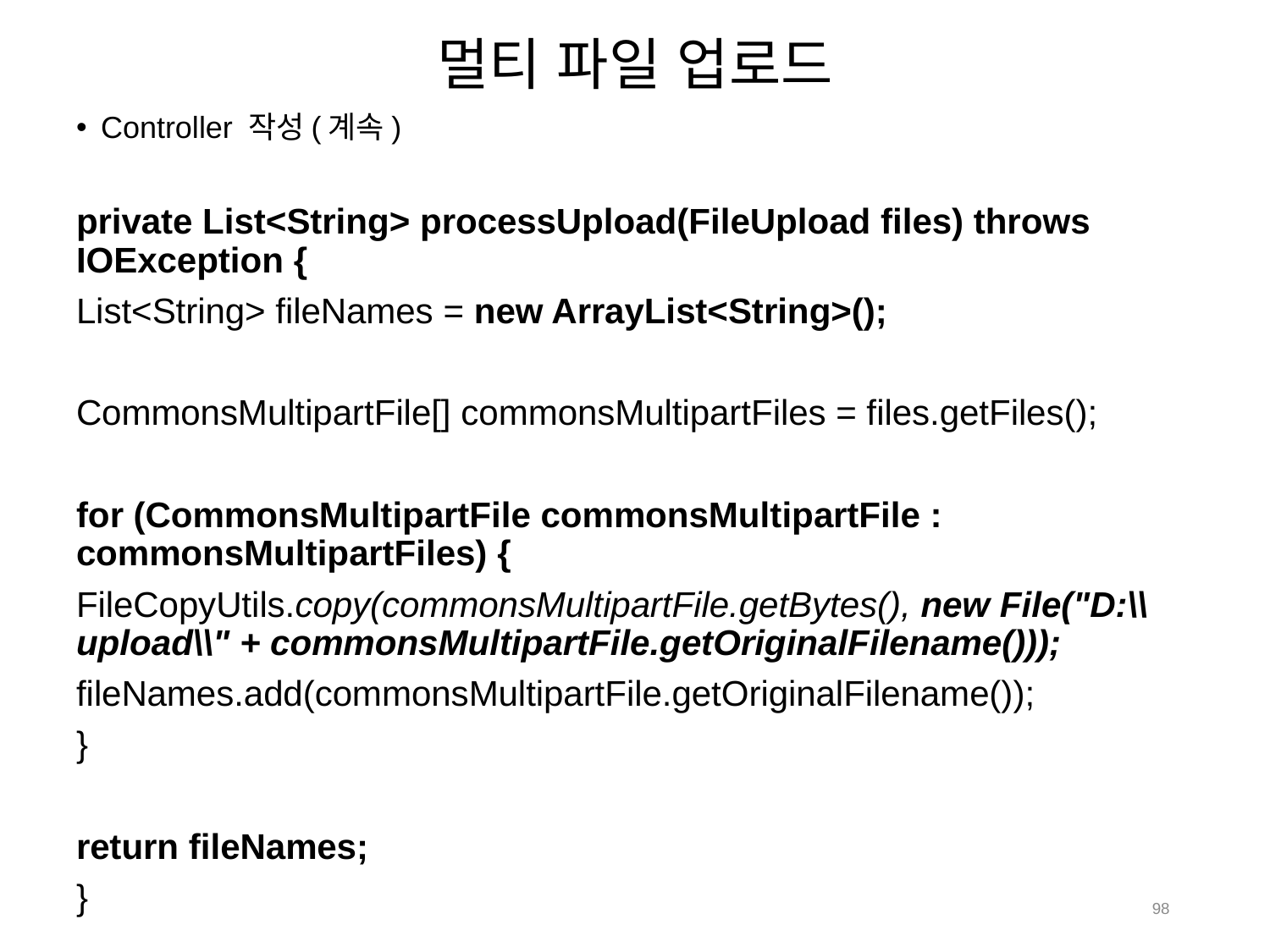

멀티 파일 업로드
Controller 작성(계속)

private List<String> processUpload(FileUpload files) throws IOException {
List<String> fileNames = new ArrayList<String>();

CommonsMultipartFile[] commonsMultipartFiles = files.getFiles();

for (CommonsMultipartFile commonsMultipartFile : commonsMultipartFiles) {
FileCopyUtils.copy(commonsMultipartFile.getBytes(), new File("D:\\upload\\" + commonsMultipartFile.getOriginalFilename()));
fileNames.add(commonsMultipartFile.getOriginalFilename());
}

return fileNames;
}

98